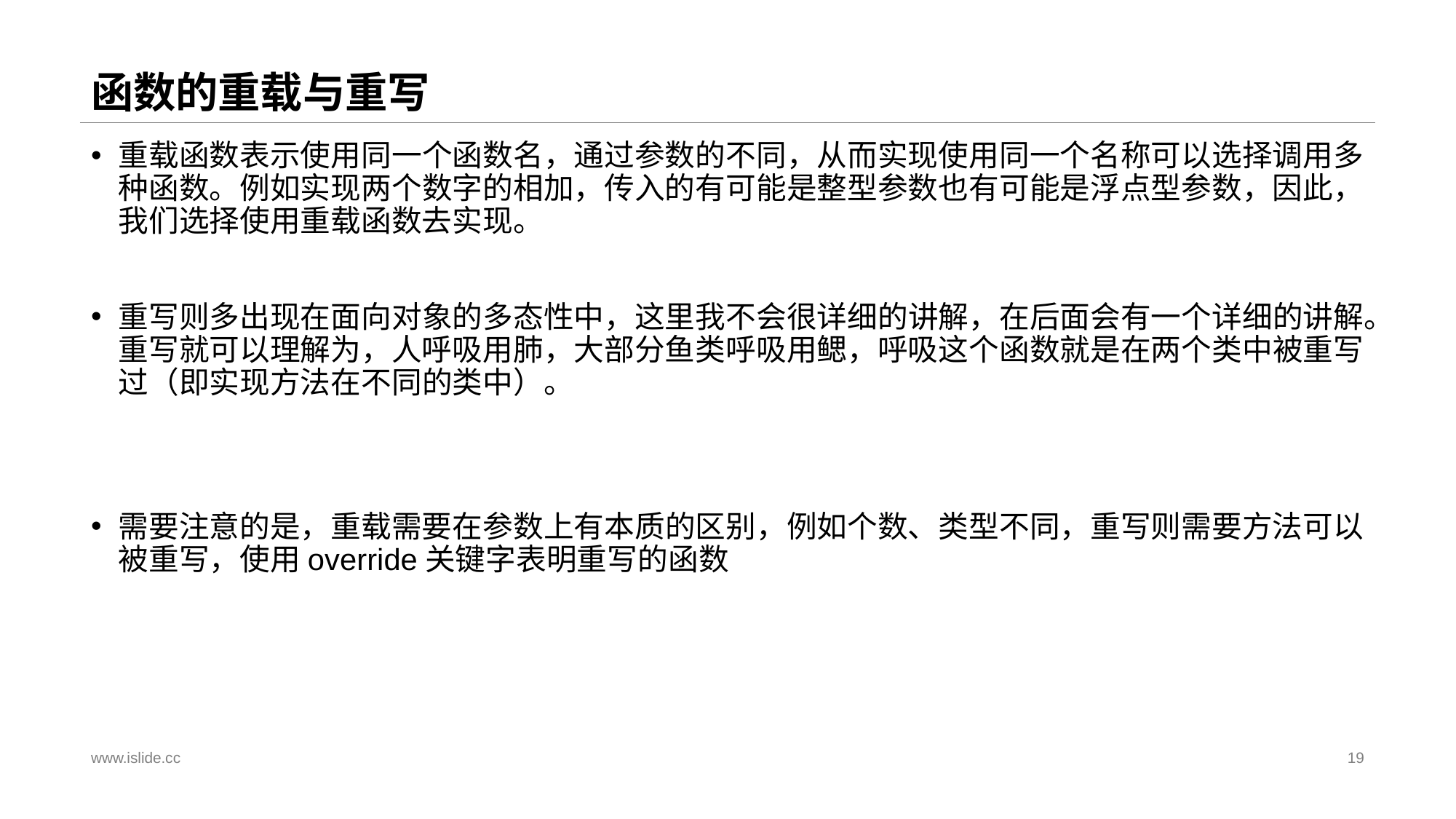

# 函数的重载与重写
重载函数表示使用同一个函数名，通过参数的不同，从而实现使用同一个名称可以选择调用多种函数。例如实现两个数字的相加，传入的有可能是整型参数也有可能是浮点型参数，因此，我们选择使用重载函数去实现。

重写则多出现在面向对象的多态性中，这里我不会很详细的讲解，在后面会有一个详细的讲解。重写就可以理解为，人呼吸用肺，大部分鱼类呼吸用鳃，呼吸这个函数就是在两个类中被重写过（即实现方法在不同的类中）。

需要注意的是，重载需要在参数上有本质的区别，例如个数、类型不同，重写则需要方法可以被重写，使用override关键字表明重写的函数
www.islide.cc
19